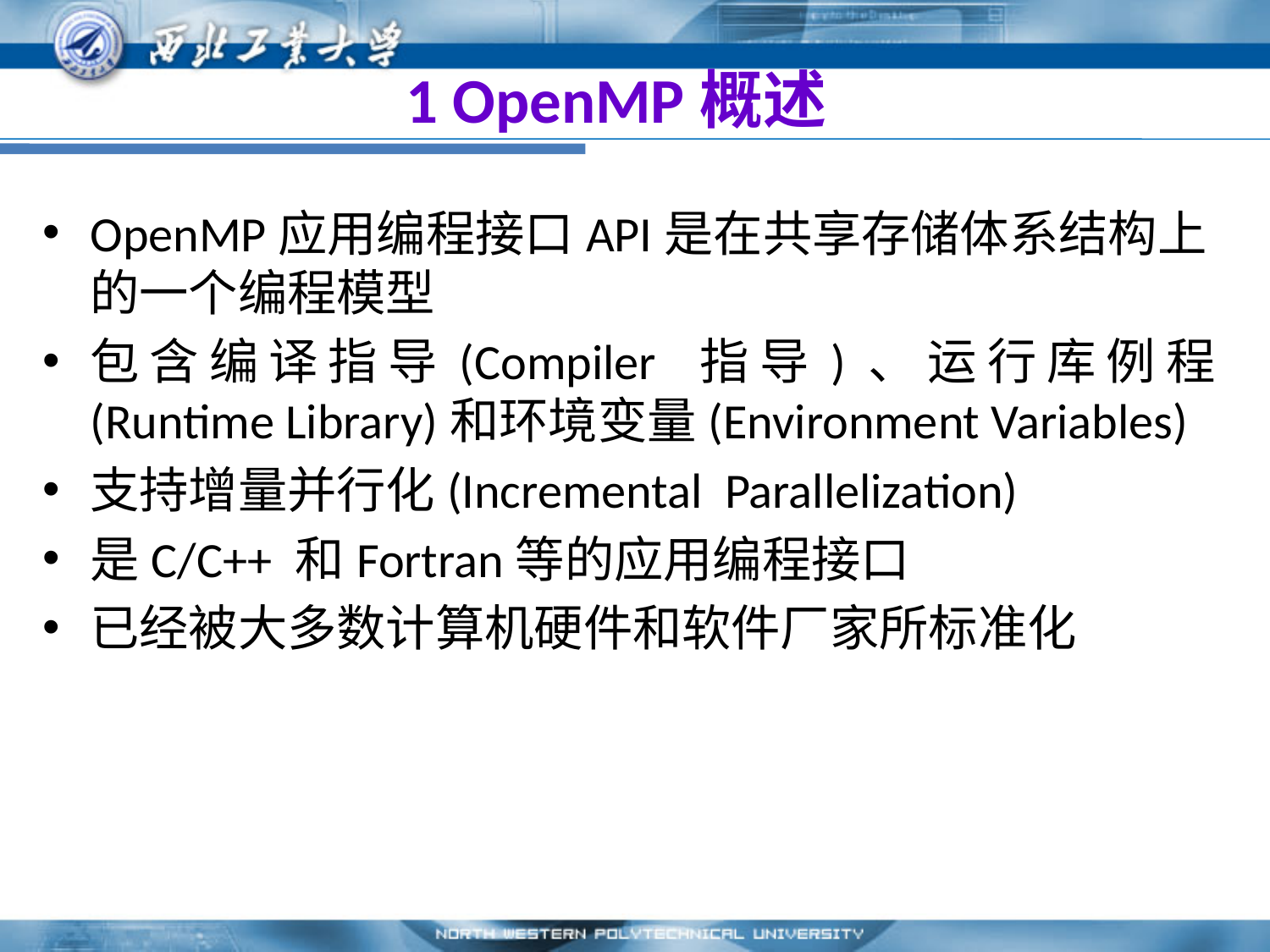

# 1 OpenMP概述
OpenMP应用编程接口API是在共享存储体系结构上的一个编程模型
包含编译指导(Compiler 指导)、运行库例程(Runtime Library)和环境变量(Environment Variables)
支持增量并行化(Incremental  Parallelization)
是C/C++ 和Fortran等的应用编程接口
已经被大多数计算机硬件和软件厂家所标准化